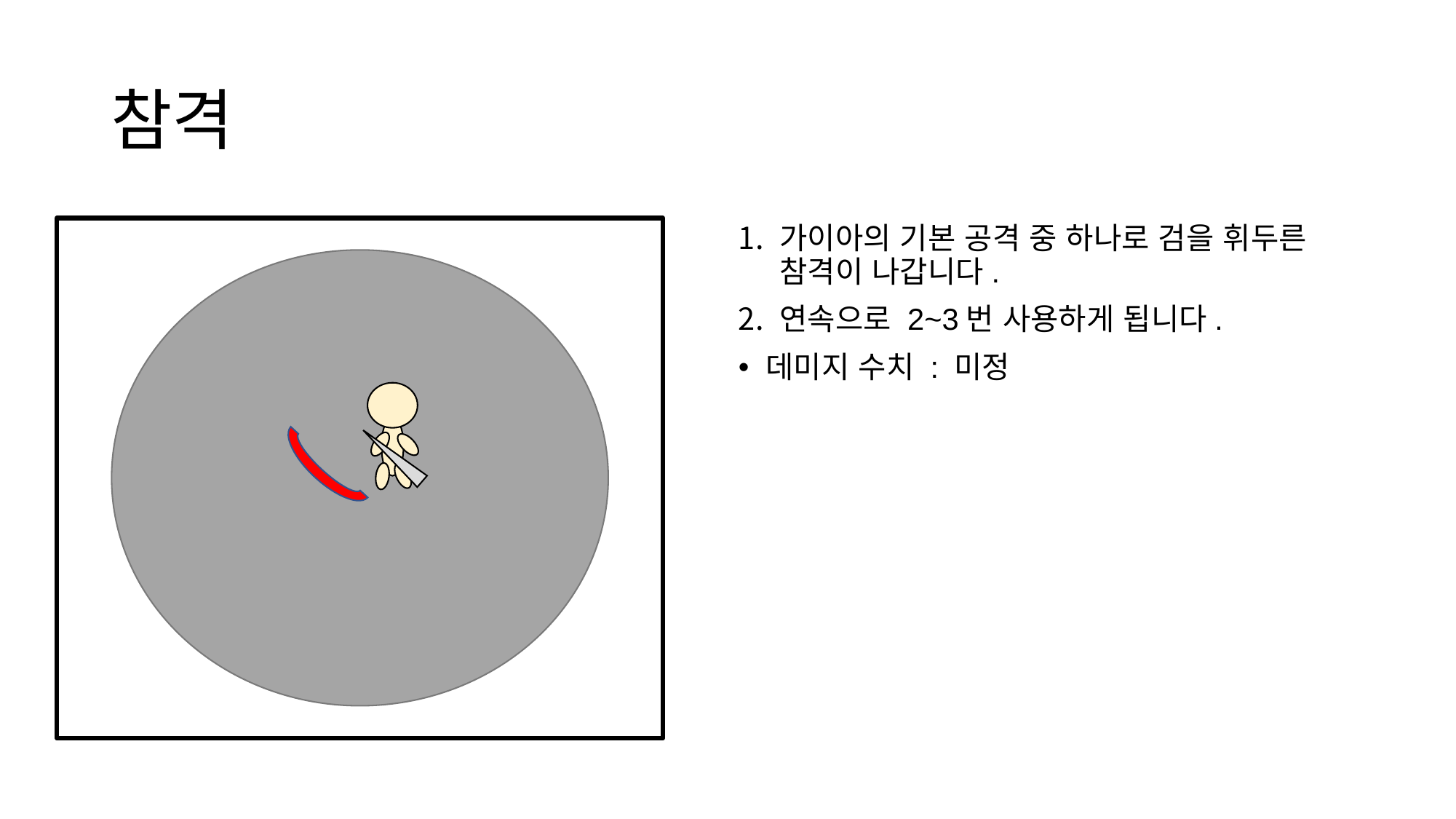

# 참격

가이아의 기본 공격 중 하나로 검을 휘두른 참격이 나갑니다.
연속으로 2~3번 사용하게 됩니다.
데미지 수치 : 미정